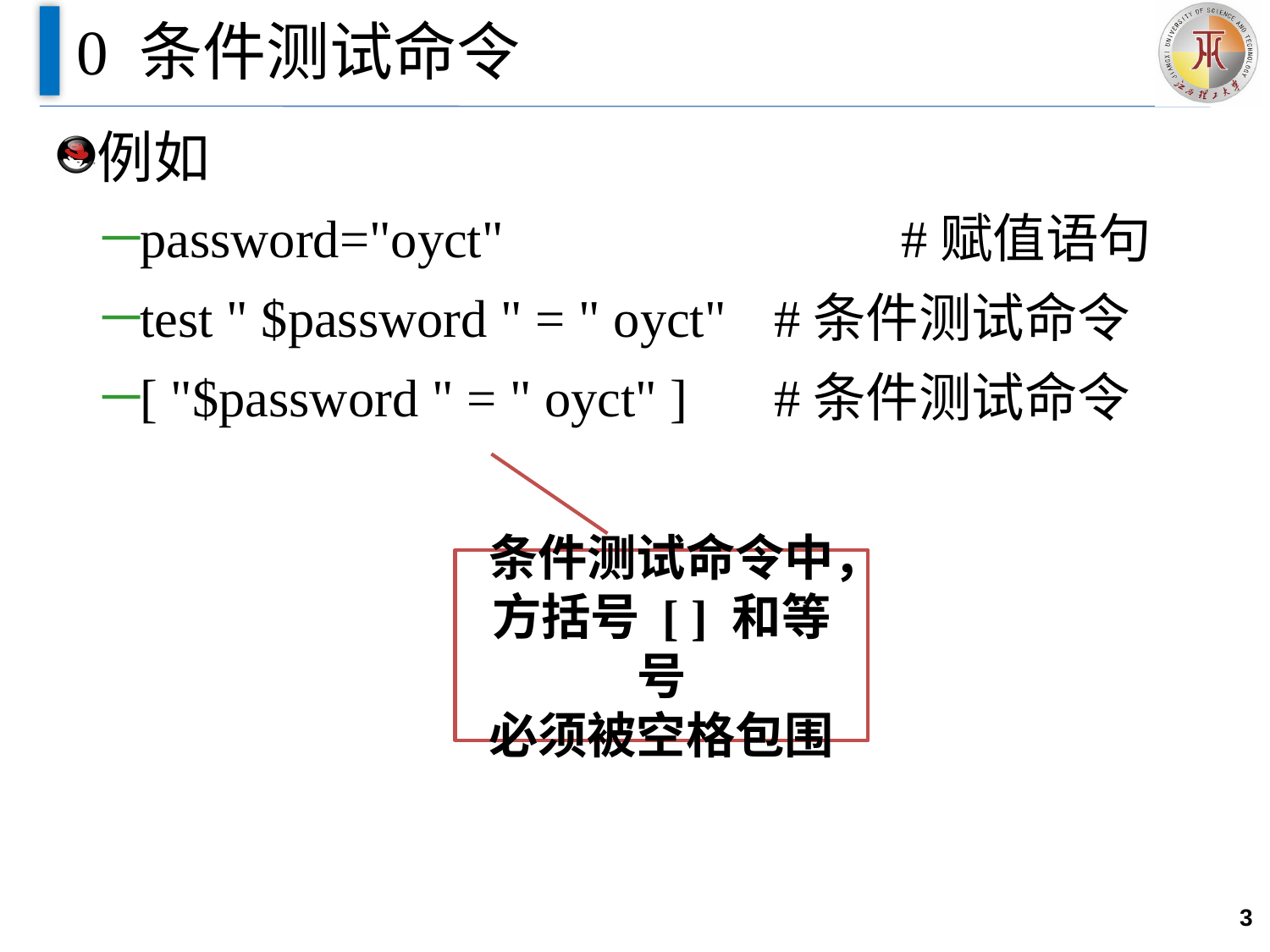

# 0 条件测试命令
例如
password="oyct"             		#赋值语句
test " $password " = " oyct"   	#条件测试命令
[ "$password " = " oyct" ]   	#条件测试命令

条件测试命令中，
方括号 [ ] 和等号
必须被空格包围
3